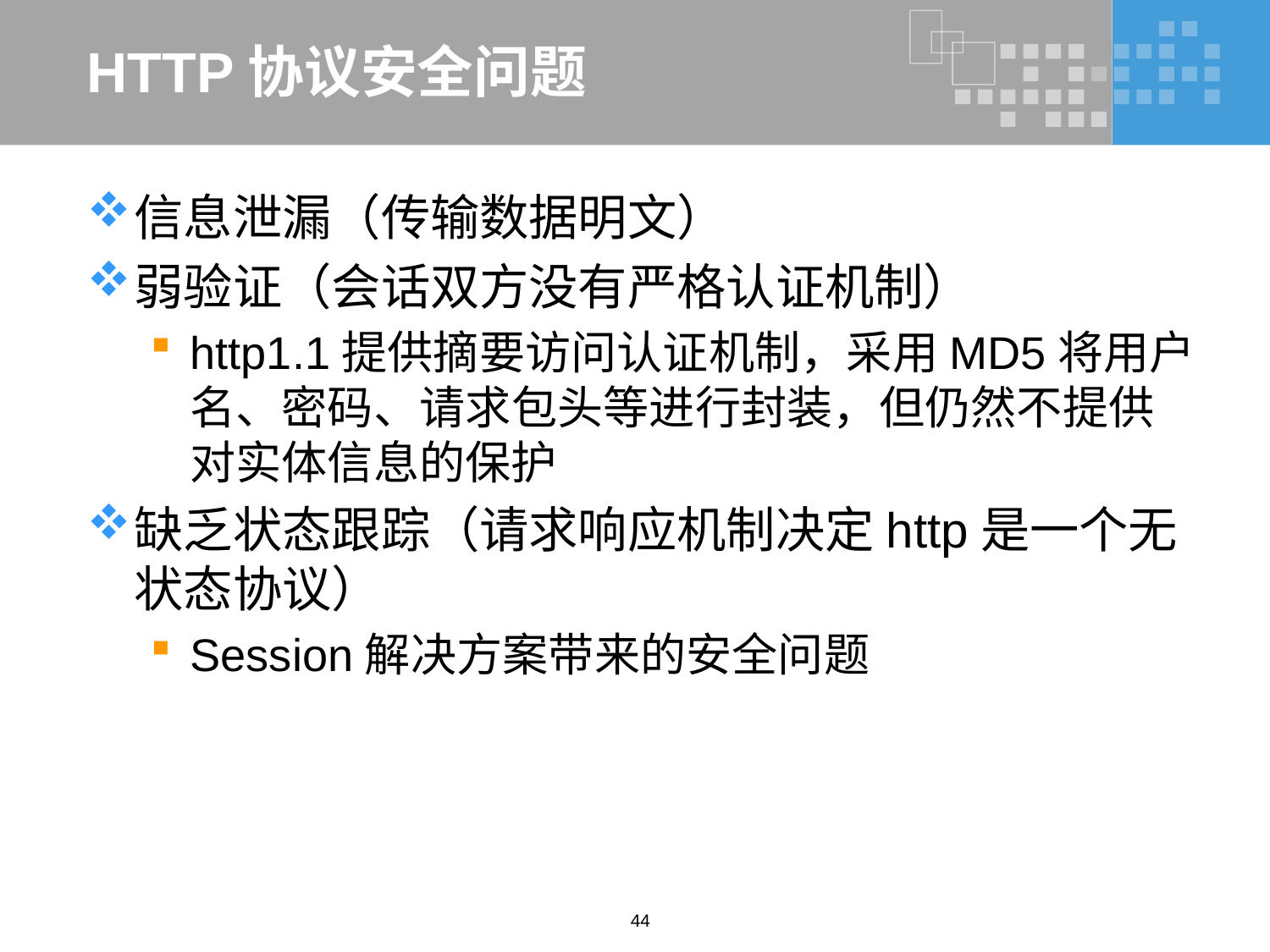

# HTTP协议安全问题
信息泄漏（传输数据明文）
弱验证（会话双方没有严格认证机制）
http1.1提供摘要访问认证机制，采用MD5将用户名、密码、请求包头等进行封装，但仍然不提供对实体信息的保护
缺乏状态跟踪（请求响应机制决定http是一个无状态协议）
Session解决方案带来的安全问题

44